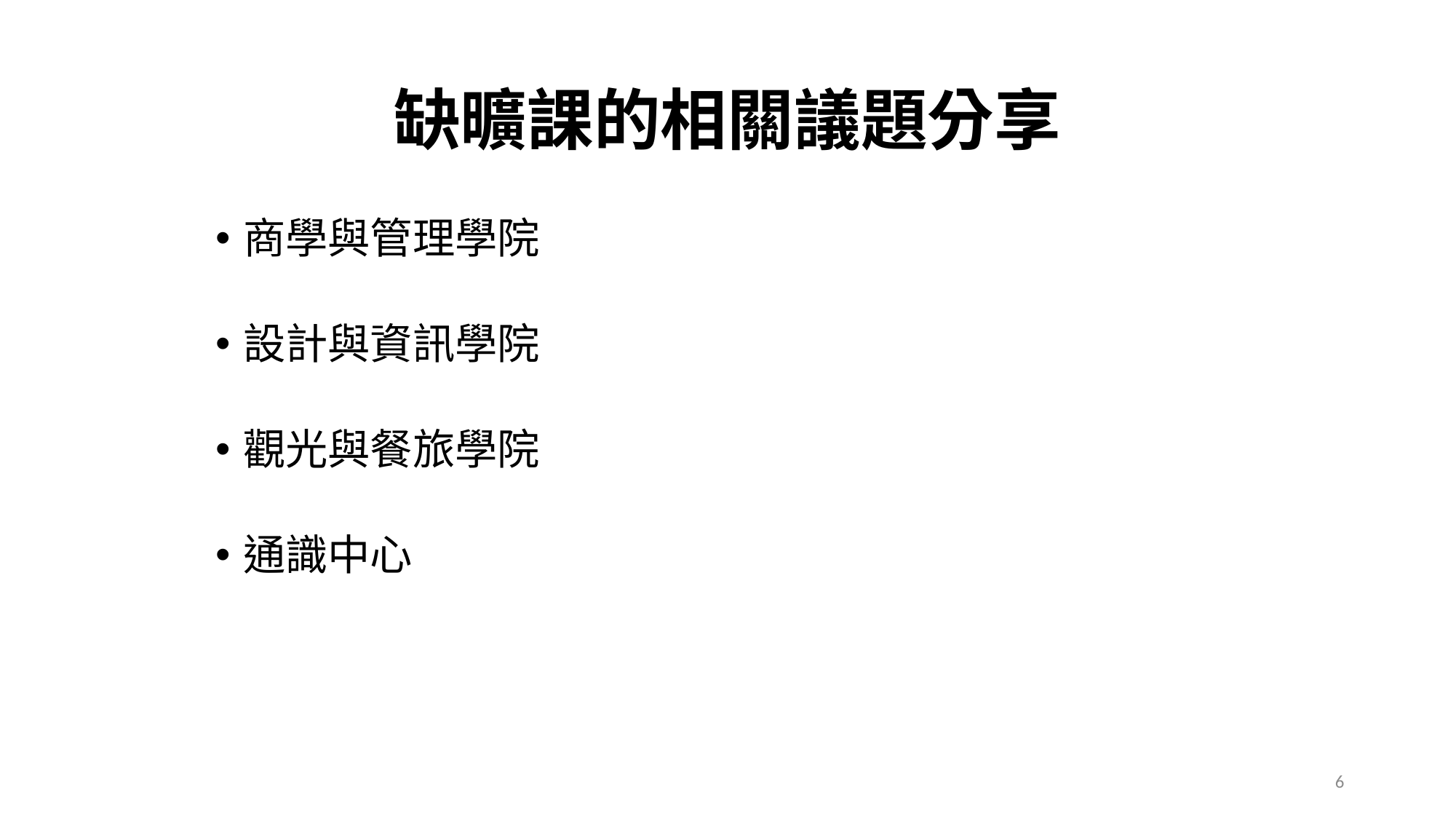

# 缺曠課的相關議題分享
商學與管理學院

設計與資訊學院

觀光與餐旅學院

通識中心

6